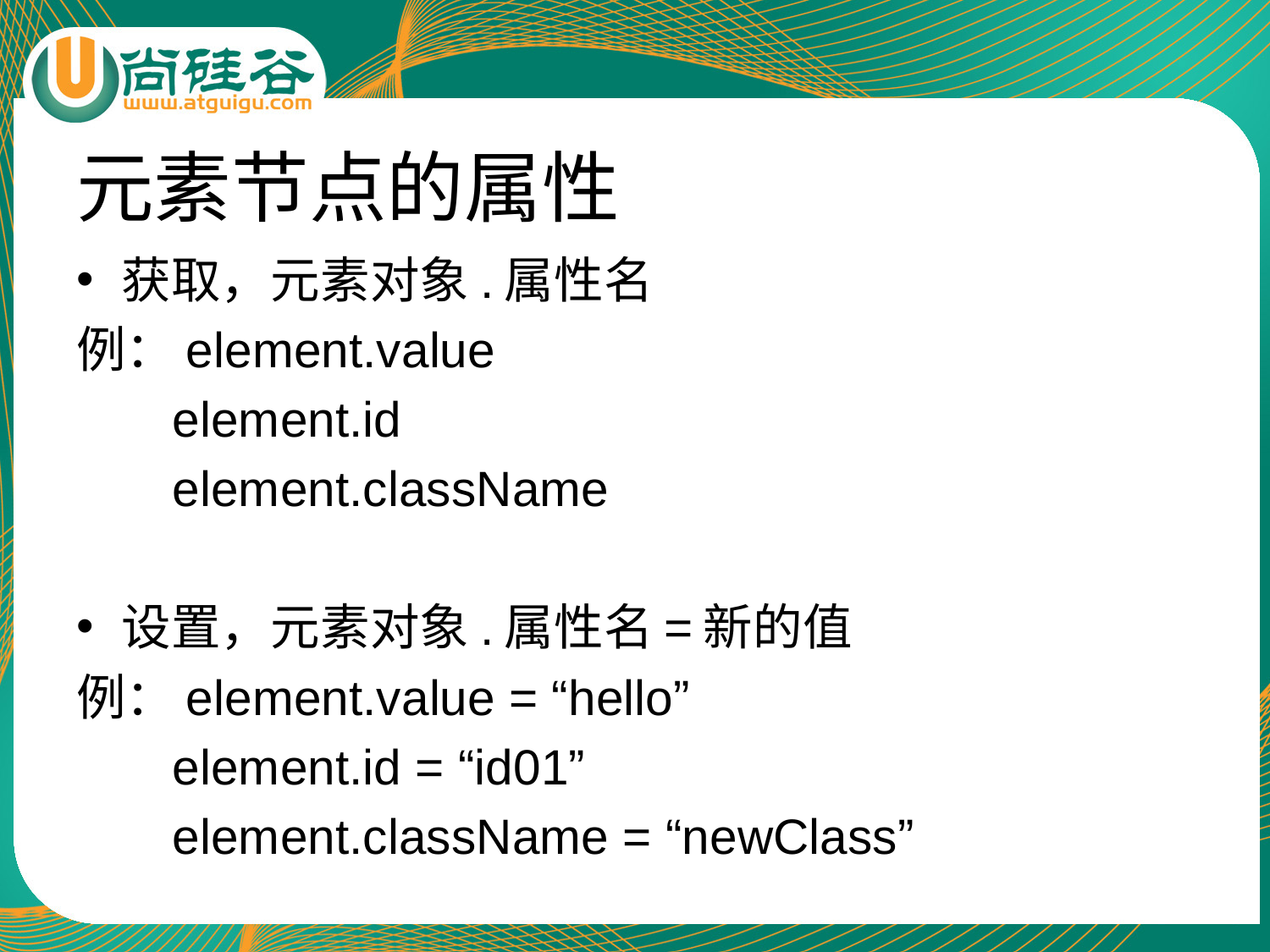

# 元素节点的属性
获取，元素对象.属性名
例：element.value
       element.id
       element.className

设置，元素对象.属性名=新的值
例：element.value = “hello”
       element.id = “id01”
       element.className = “newClass”